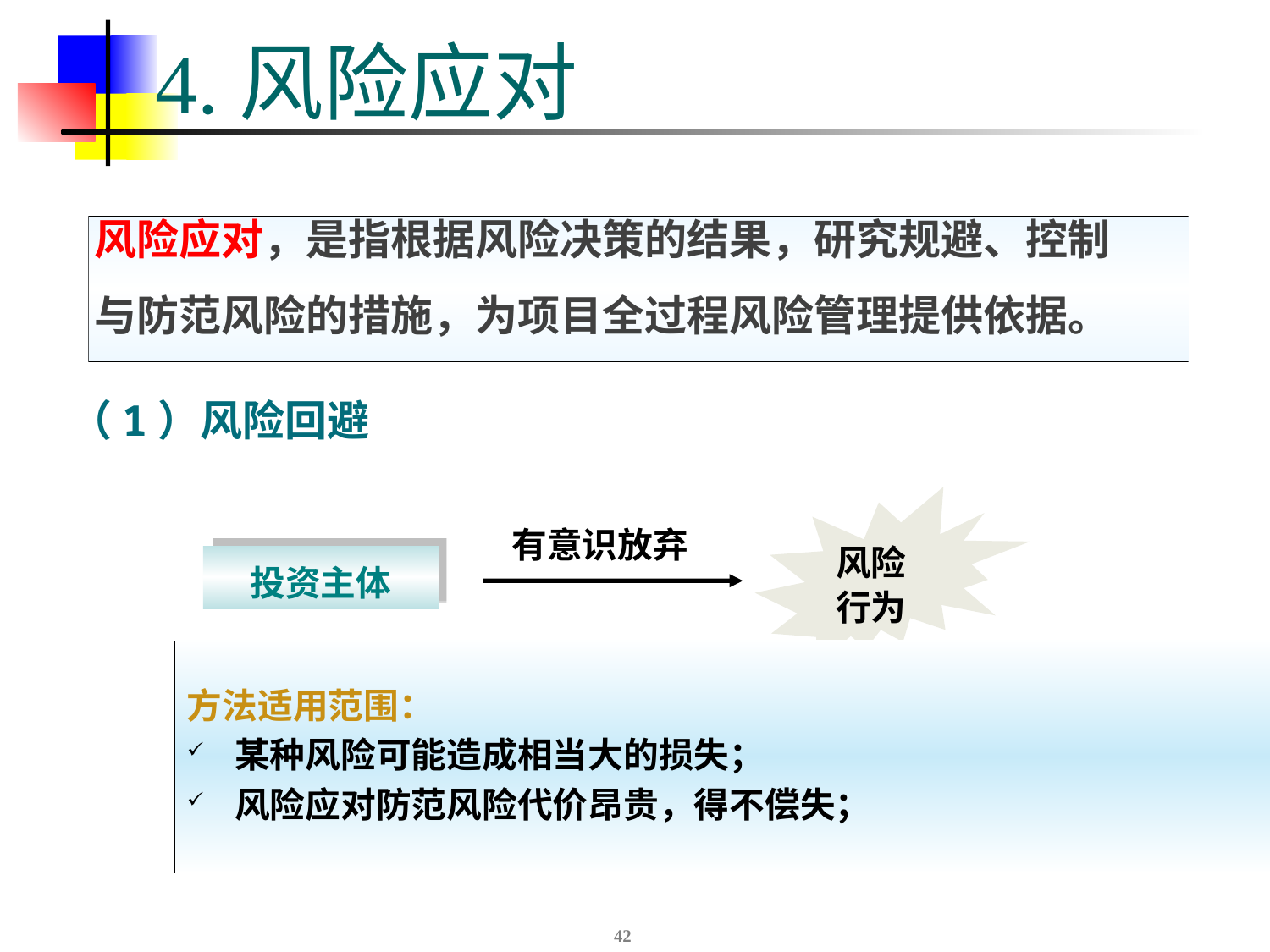

4.风险应对
风险应对，是指根据风险决策的结果，研究规避、控制
与防范风险的措施，为项目全过程风险管理提供依据。

（1）风险回避
风险
行为
有意识放弃
投资主体

方法适用范围：
某种风险可能造成相当大的损失；
风险应对防范风险代价昂贵，得不偿失；
42